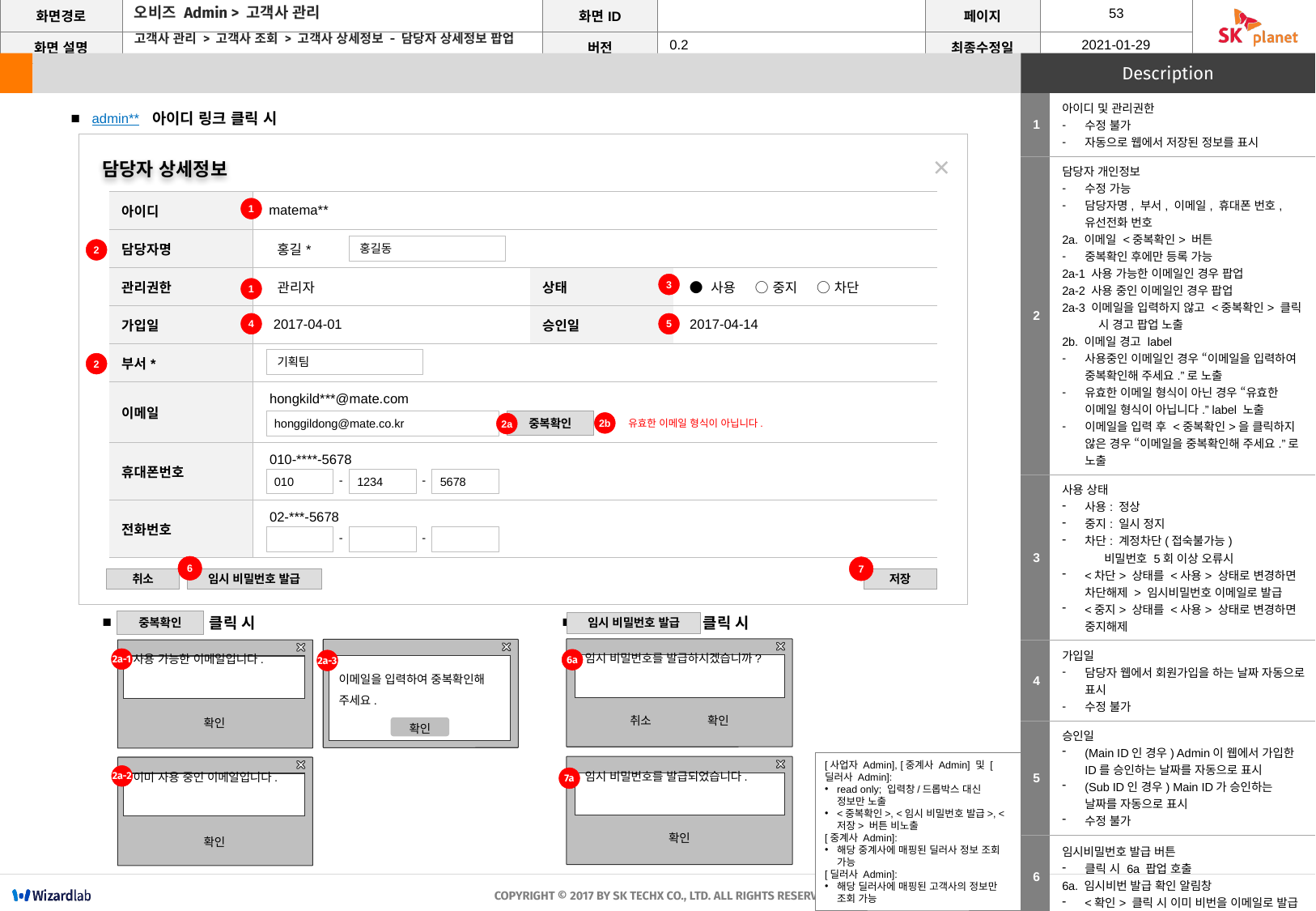

오비즈 Admin > 고객사 관리
고객사 관리 > 고객사 조회 > 고객사 상세정보 - 담당자 상세정보 팝업
| 1 | 아이디 및 관리권한 수정 불가 자동으로 웹에서 저장된 정보를 표시 |
| --- | --- |
| 2 | 담당자 개인정보 수정 가능 담당자명, 부서, 이메일, 휴대폰 번호, 유선전화 번호 2a. 이메일 <중복확인> 버튼 중복확인 후에만 등록 가능 2a-1 사용 가능한 이메일인 경우 팝업 2a-2 사용 중인 이메일인 경우 팝업 2a-3 이메일을 입력하지 않고 <중복확인> 클릭 시 경고 팝업 노출 2b. 이메일 경고 label 사용중인 이메일인 경우 “이메일을 입력하여 중복확인해 주세요.”로 노출 유효한 이메일 형식이 아닌 경우 “유효한 이메일 형식이 아닙니다.” label 노출 이메일을 입력 후 <중복확인>을 클릭하지 않은 경우 “이메일을 중복확인해 주세요.”로 노출 |
| 3 | 사용 상태 사용: 정상 중지: 일시 정지 차단: 계정차단(접숙불가능) 비밀번호 5회 이상 오류시 <차단> 상태를 <사용> 상태로 변경하면 차단해제 > 임시비밀번호 이메일로 발급 <중지> 상태를 <사용> 상태로 변경하면 중지해제 |
| 4 | 가입일 담당자 웹에서 회원가입을 하는 날짜 자동으로 표시 수정 불가 |
| 5 | 승인일 (Main ID인 경우) Admin이 웹에서 가입한 ID를 승인하는 날짜를 자동으로 표시 (Sub ID인 경우) Main ID가 승인하는 날짜를 자동으로 표시 수정 불가 |
| 6 | 임시비밀번호 발급 버튼 클릭 시 6a 팝업 호출 6a. 임시비번 발급 확인 알림창 <확인> 클릭 시 이미 비번을 이메일로 발급 |
| 7 | 저장 버튼 클릭 시 수정된 정보를 저장 or (5a)경고 label 호출 차단해제인 경우 7b 팝업 호출 7a. 차단해제 인 경우 임시 비번 발급 알림 팝업 |
             아이디 링크 클릭 시
admin**

취소
임시 비밀번호 발급
저장
담당자 상세정보
| 아이디 | matema\*\* |  |  |
| --- | --- | --- | --- |
| 담당자명 | 홍길\* |  |  |
| 관리권한 | 관리자 | 상태 | ● 사용 ○ 중지 ○ 차단 |
| 가입일 | 2017-04-01 | 승인일 | 2017-04-14 |
| 부서\* |  |  |  |
| 이메일 | hongkild\*\*\*@mate.com |  |  |
| 휴대폰번호 | 010-\*\*\*\*-5678 |  |  |
| 전화번호 | 02-\*\*\*-5678 |  |  |
1
 홍길동
2
3
1
4
5
 기획팀
2
 honggildong@mate.co.kr
유효한 이메일 형식이 아닙니다.
중복확인
2b
2a
-
-
 010
 1234
 5678
-
-

6
7
                   클릭 시
                           클릭 시
중복확인
임시 비밀번호 발급

임시 비밀번호를 발급하시겠습니까?
취소
확인

이메일을 입력하여 중복확인해 주세요.
확인

사용 가능한 이메일입니다.
확인
2a-1

6a

2a-3

[사업자 Admin], [중계사 Admin] 및 [딜러사 Admin]:
read only; 입력창/드롭박스 대신 정보만 노출
<중복확인>, <임시 비밀번호 발급>, <저장> 버튼 비노출
[중계사 Admin]:
해당 중계사에 매핑된 딜러사 정보 조회 가능
[딜러사 Admin]:
해당 딜러사에 매핑된 고객사의 정보만 조회 가능

임시 비밀번호를 발급되었습니다.
확인

이미 사용 중인 이메일입니다.
확인
2a-2

7a